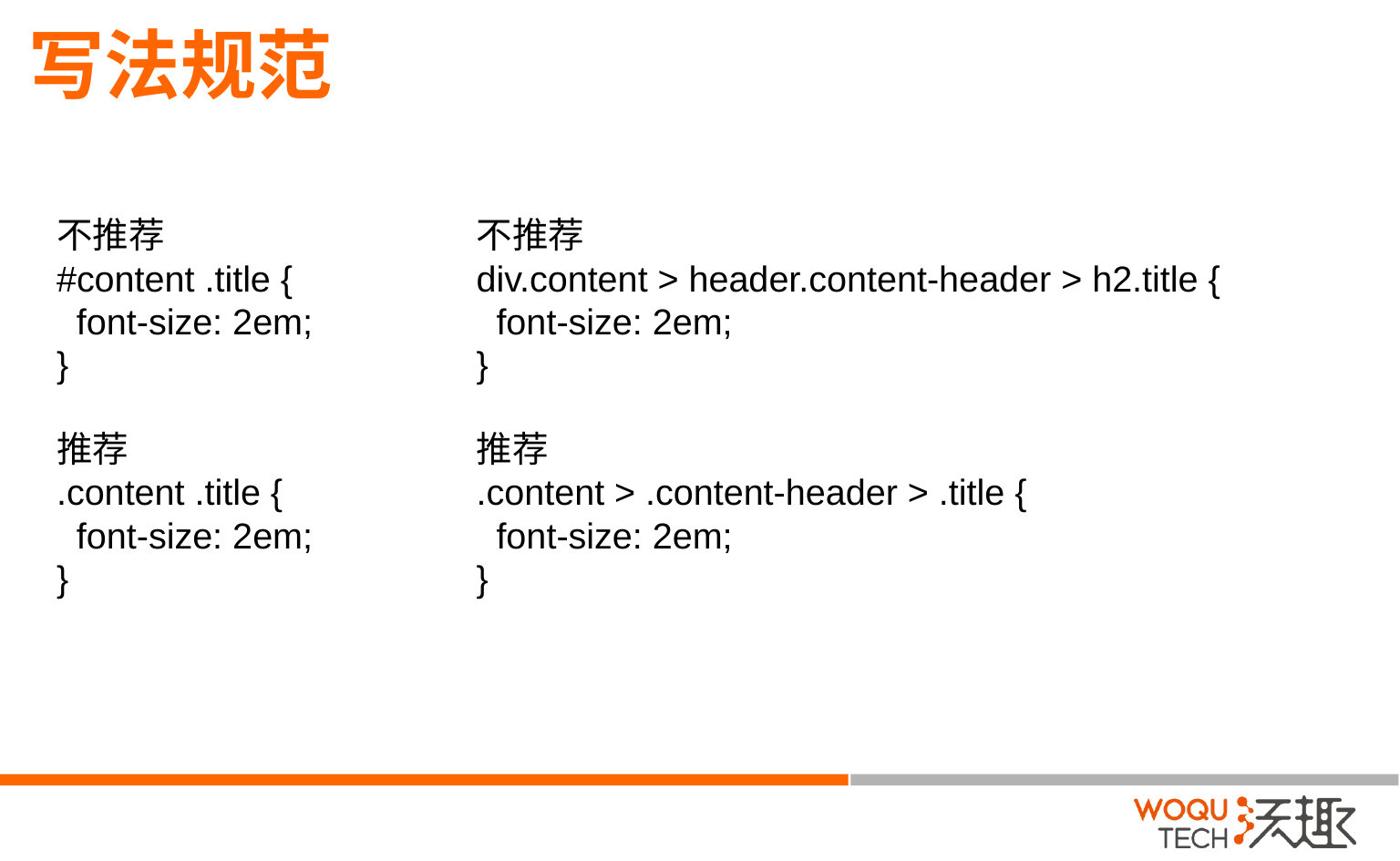

写法规范
不推荐
#content .title {
  font-size: 2em;
}

推荐
.content .title {
  font-size: 2em;
}
不推荐
div.content > header.content-header > h2.title {
  font-size: 2em;
}

推荐
.content > .content-header > .title {
  font-size: 2em;
}